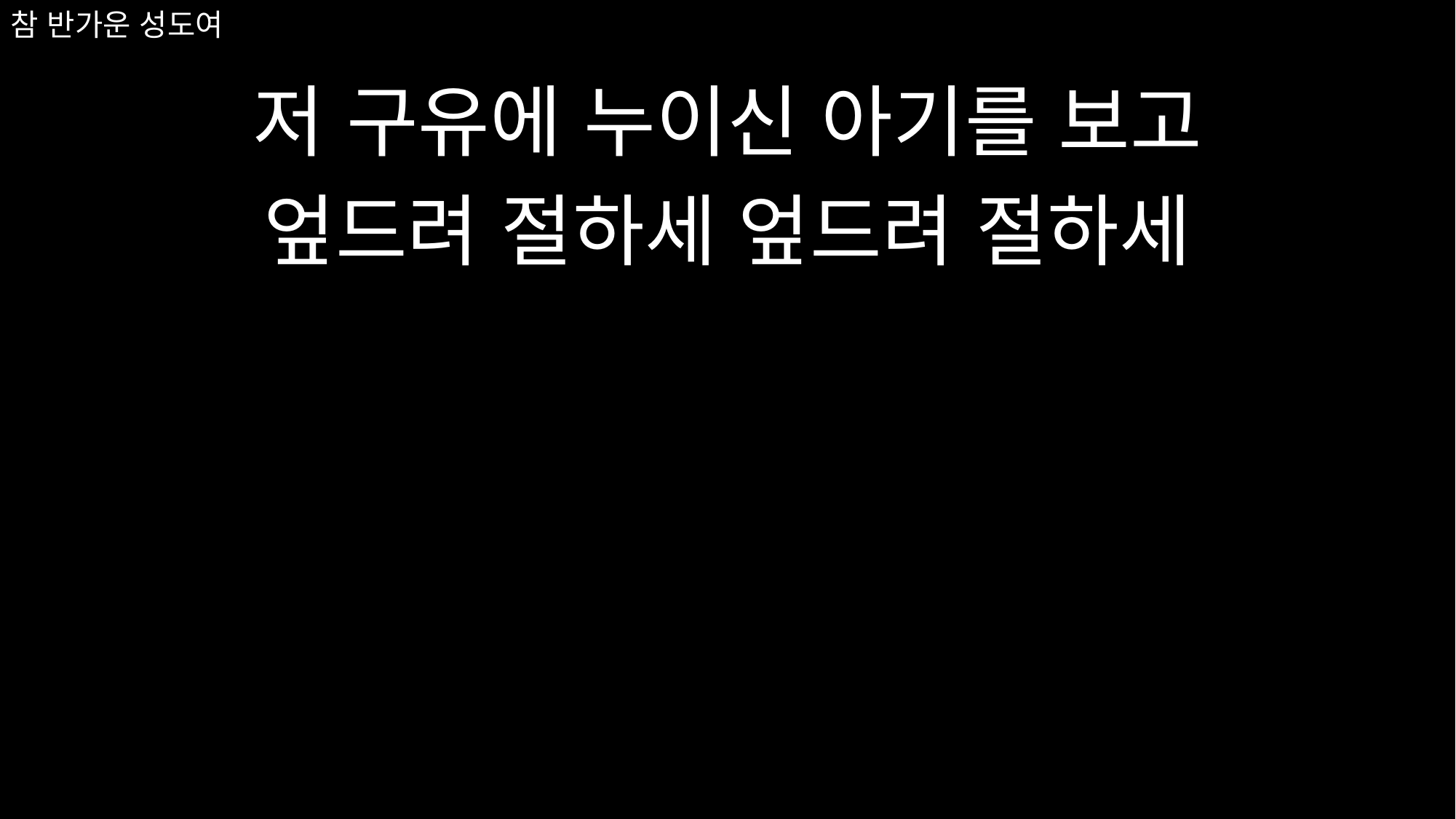

저 구유에 누이신 아기를 보고
엎드려 절하세 엎드려 절하세

# 참 반가운 성도여